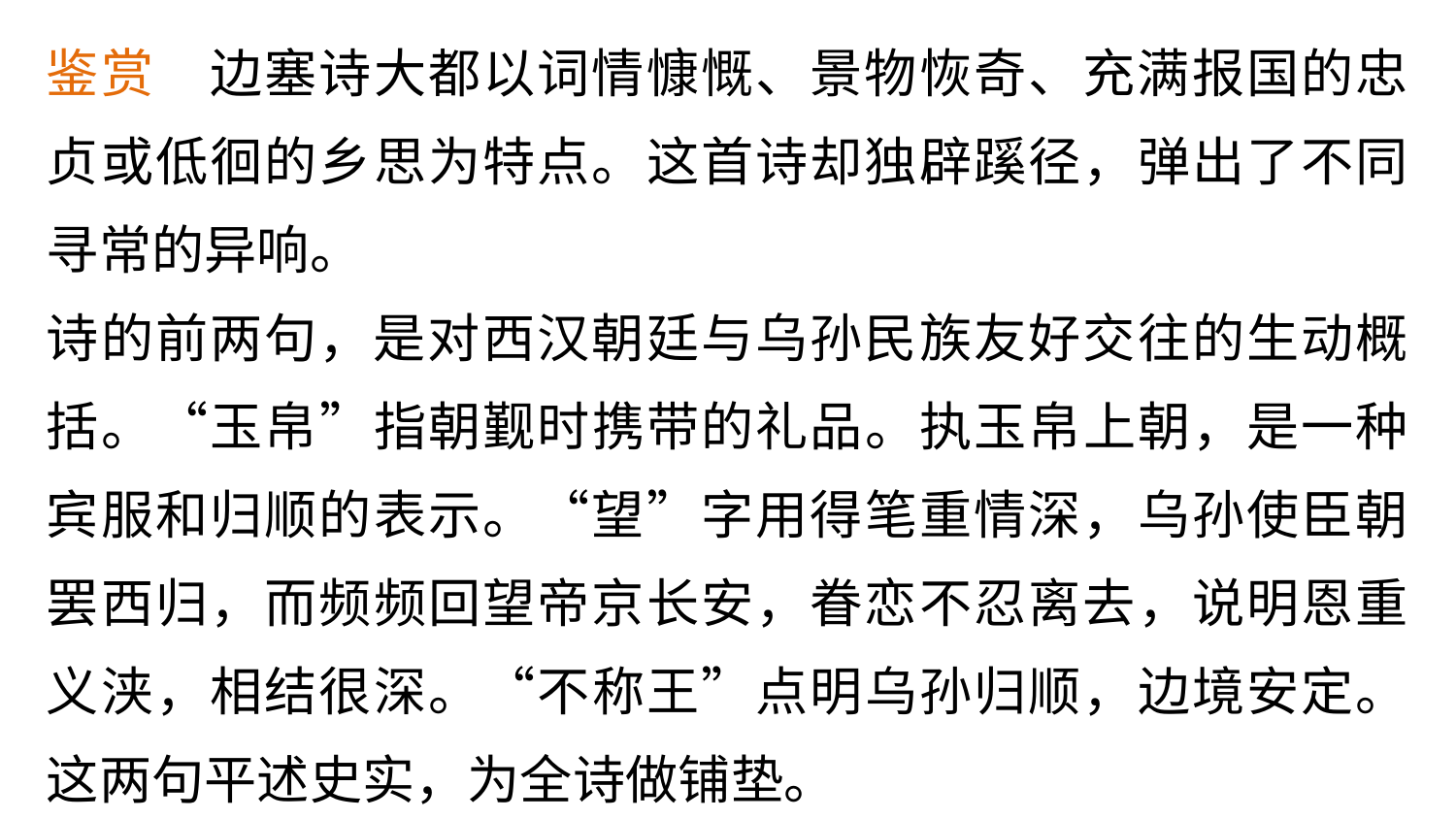

鉴赏　边塞诗大都以词情慷慨、景物恢奇、充满报国的忠贞或低徊的乡思为特点。这首诗却独辟蹊径，弹出了不同寻常的异响。
诗的前两句，是对西汉朝廷与乌孙民族友好交往的生动概括。“玉帛”指朝觐时携带的礼品。执玉帛上朝，是一种宾服和归顺的表示。“望”字用得笔重情深，乌孙使臣朝罢西归，而频频回望帝京长安，眷恋不忍离去，说明恩重义浃，相结很深。“不称王”点明乌孙归顺，边境安定。这两句平述史实，为全诗做铺垫。